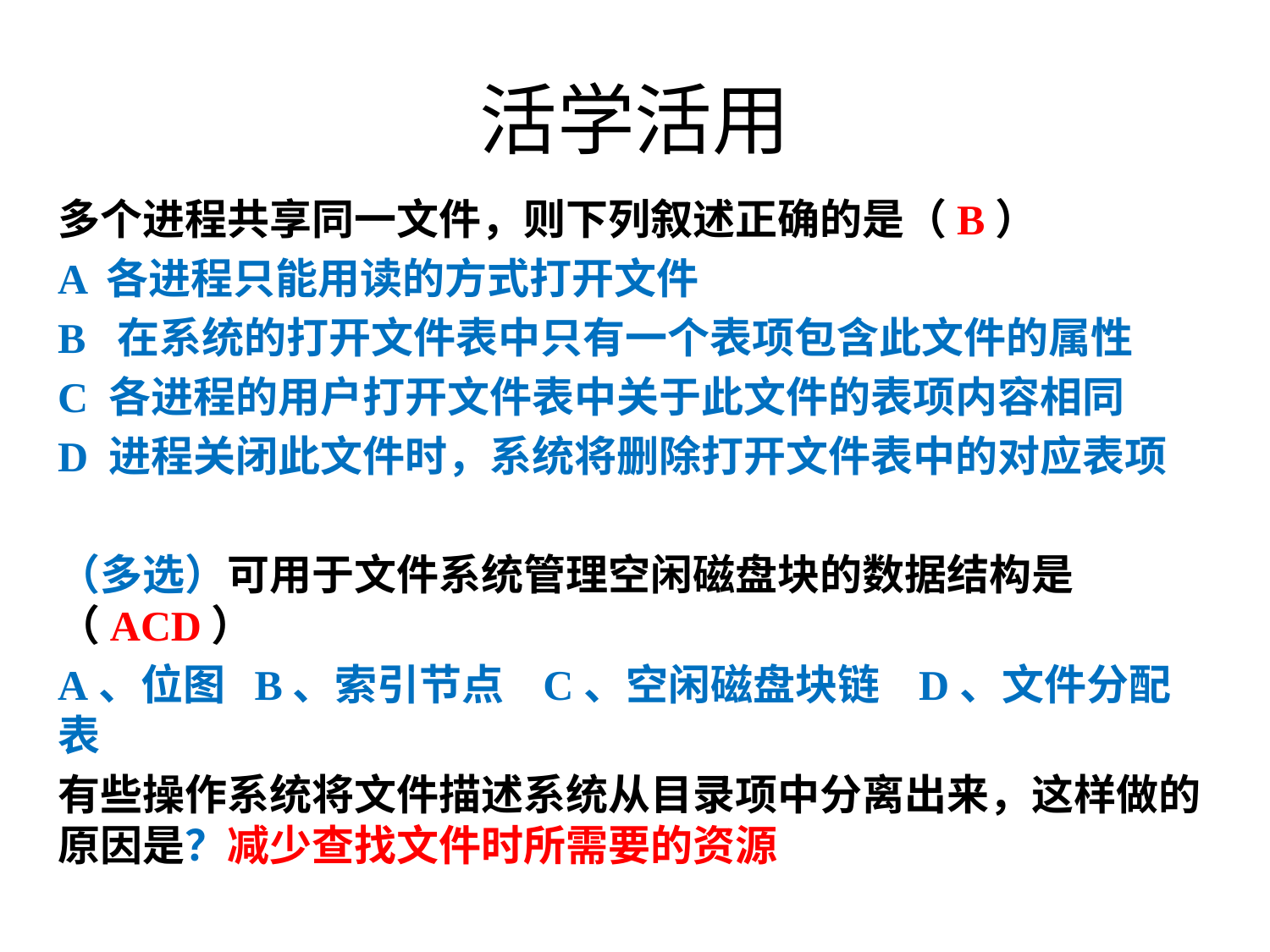

# 活学活用
多个进程共享同一文件，则下列叙述正确的是（B）
A 各进程只能用读的方式打开文件
B  在系统的打开文件表中只有一个表项包含此文件的属性
C 各进程的用户打开文件表中关于此文件的表项内容相同
D 进程关闭此文件时，系统将删除打开文件表中的对应表项

（多选）可用于文件系统管理空闲磁盘块的数据结构是（ACD）
A、位图  B、索引节点   C、空闲磁盘块链   D、文件分配表
有些操作系统将文件描述系统从目录项中分离出来，这样做的原因是？减少查找文件时所需要的资源